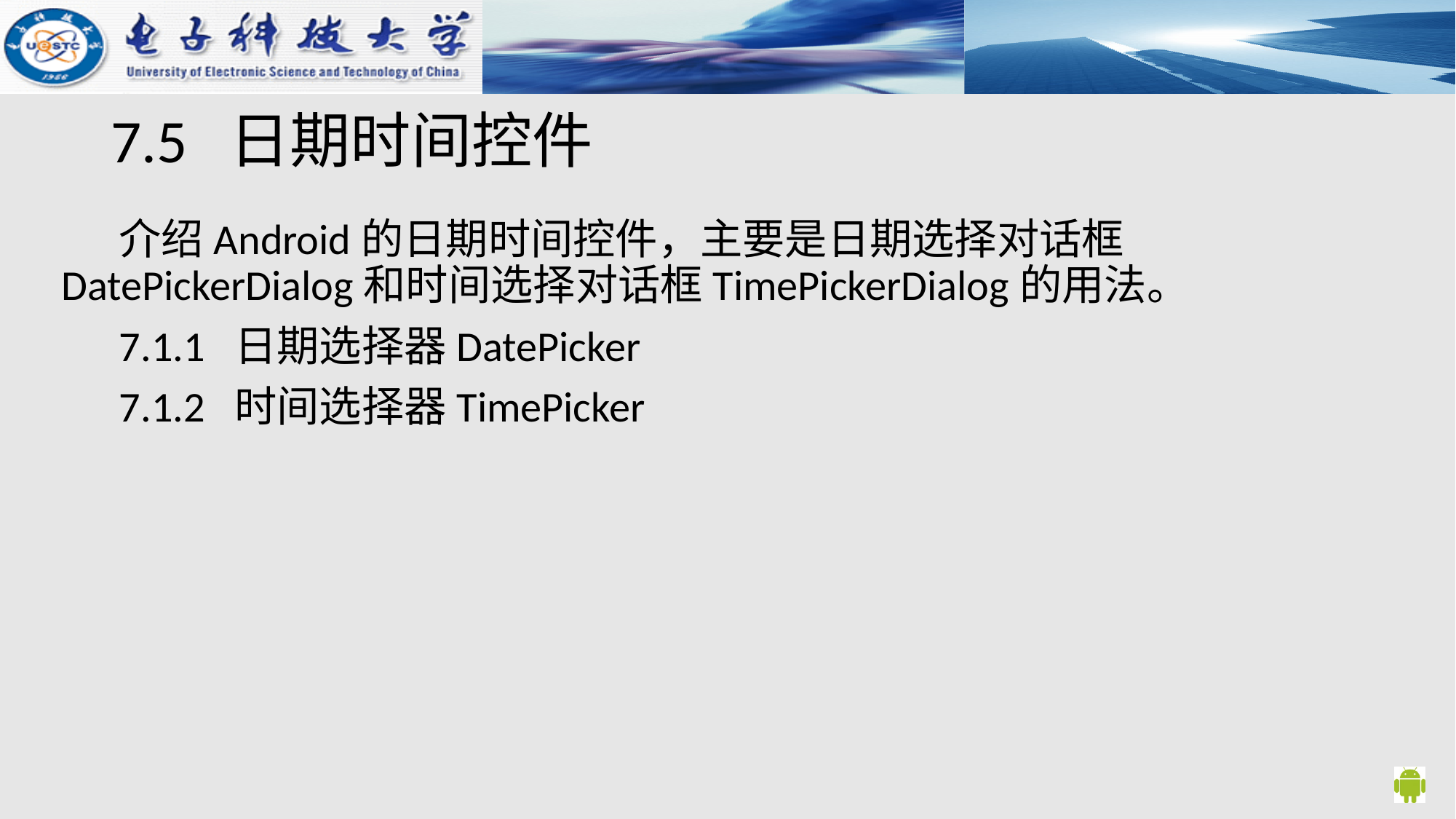

# 7.5  日期时间控件
     介绍Android的日期时间控件，主要是日期选择对话框DatePickerDialog和时间选择对话框TimePickerDialog的用法。
      7.1.1  日期选择器DatePicker
      7.1.2  时间选择器TimePicker